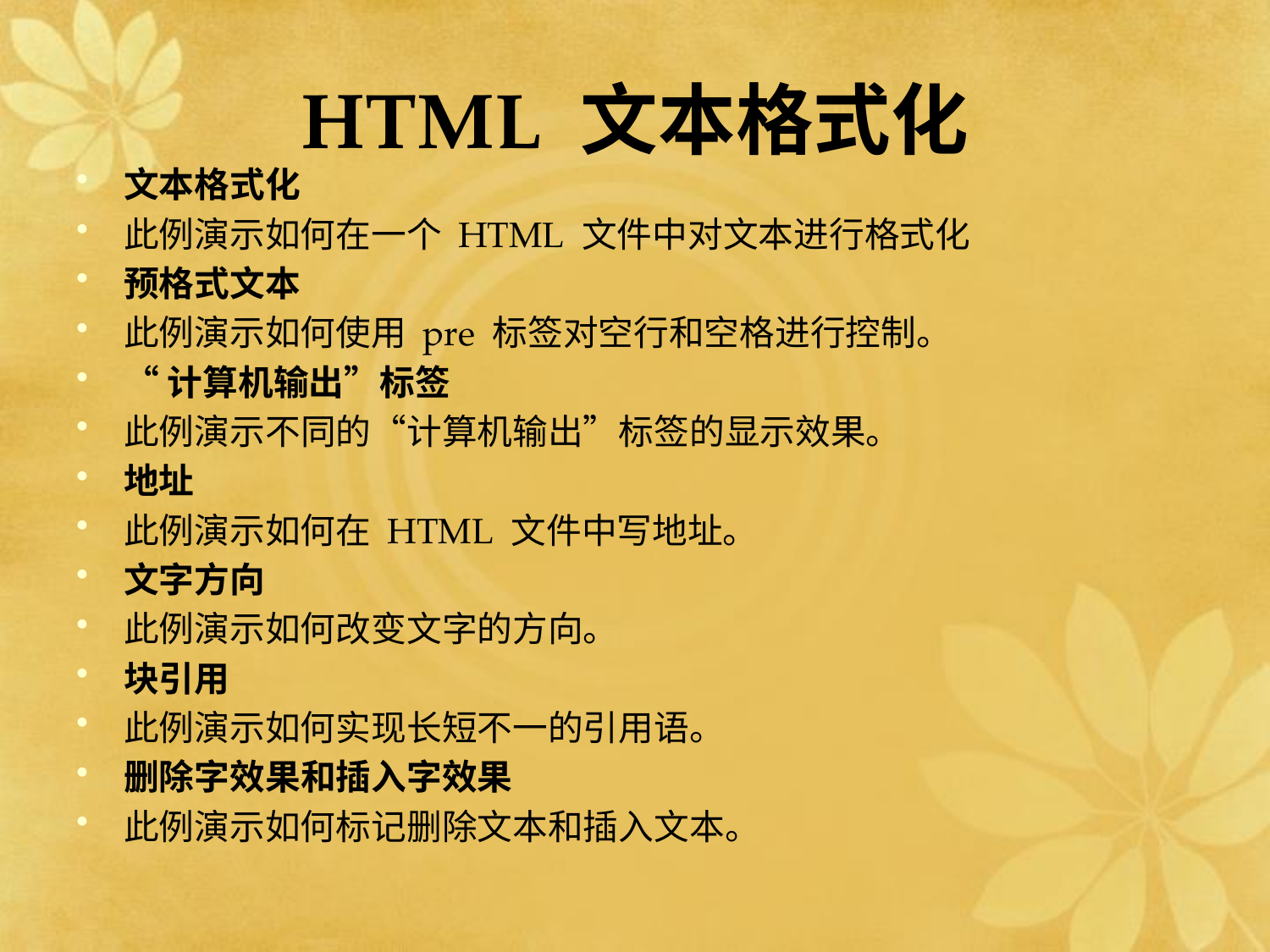

# HTML 文本格式化
文本格式化
此例演示如何在一个 HTML 文件中对文本进行格式化
预格式文本
此例演示如何使用 pre 标签对空行和空格进行控制。
“计算机输出”标签
此例演示不同的“计算机输出”标签的显示效果。
地址
此例演示如何在 HTML 文件中写地址。
文字方向
此例演示如何改变文字的方向。
块引用
此例演示如何实现长短不一的引用语。
删除字效果和插入字效果
此例演示如何标记删除文本和插入文本。